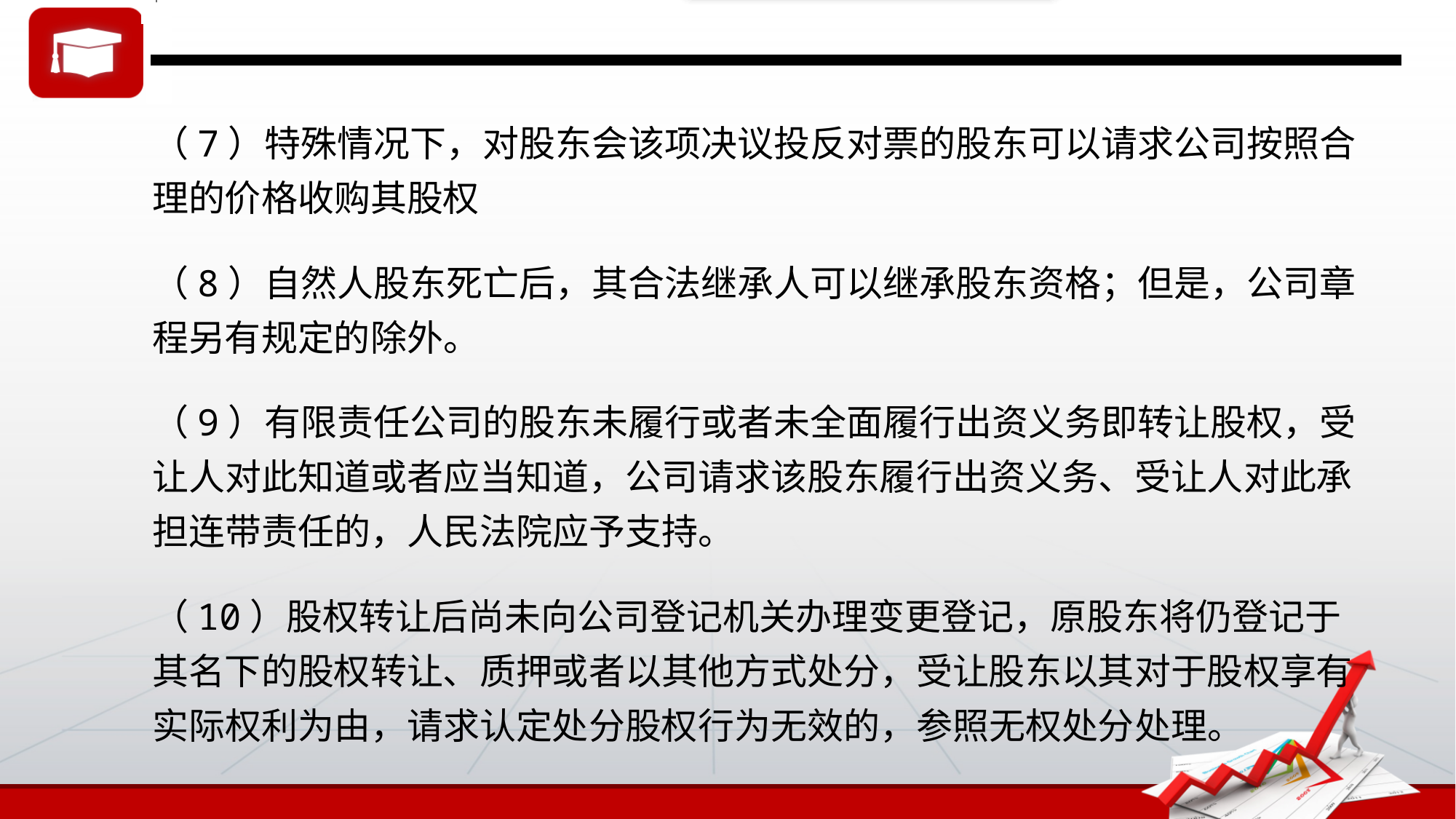

（7）特殊情况下，对股东会该项决议投反对票的股东可以请求公司按照合理的价格收购其股权
（8）自然人股东死亡后，其合法继承人可以继承股东资格；但是，公司章程另有规定的除外。
（9）有限责任公司的股东未履行或者未全面履行出资义务即转让股权，受让人对此知道或者应当知道，公司请求该股东履行出资义务、受让人对此承担连带责任的，人民法院应予支持。
（10）股权转让后尚未向公司登记机关办理变更登记，原股东将仍登记于其名下的股权转让、质押或者以其他方式处分，受让股东以其对于股权享有实际权利为由，请求认定处分股权行为无效的，参照无权处分处理。